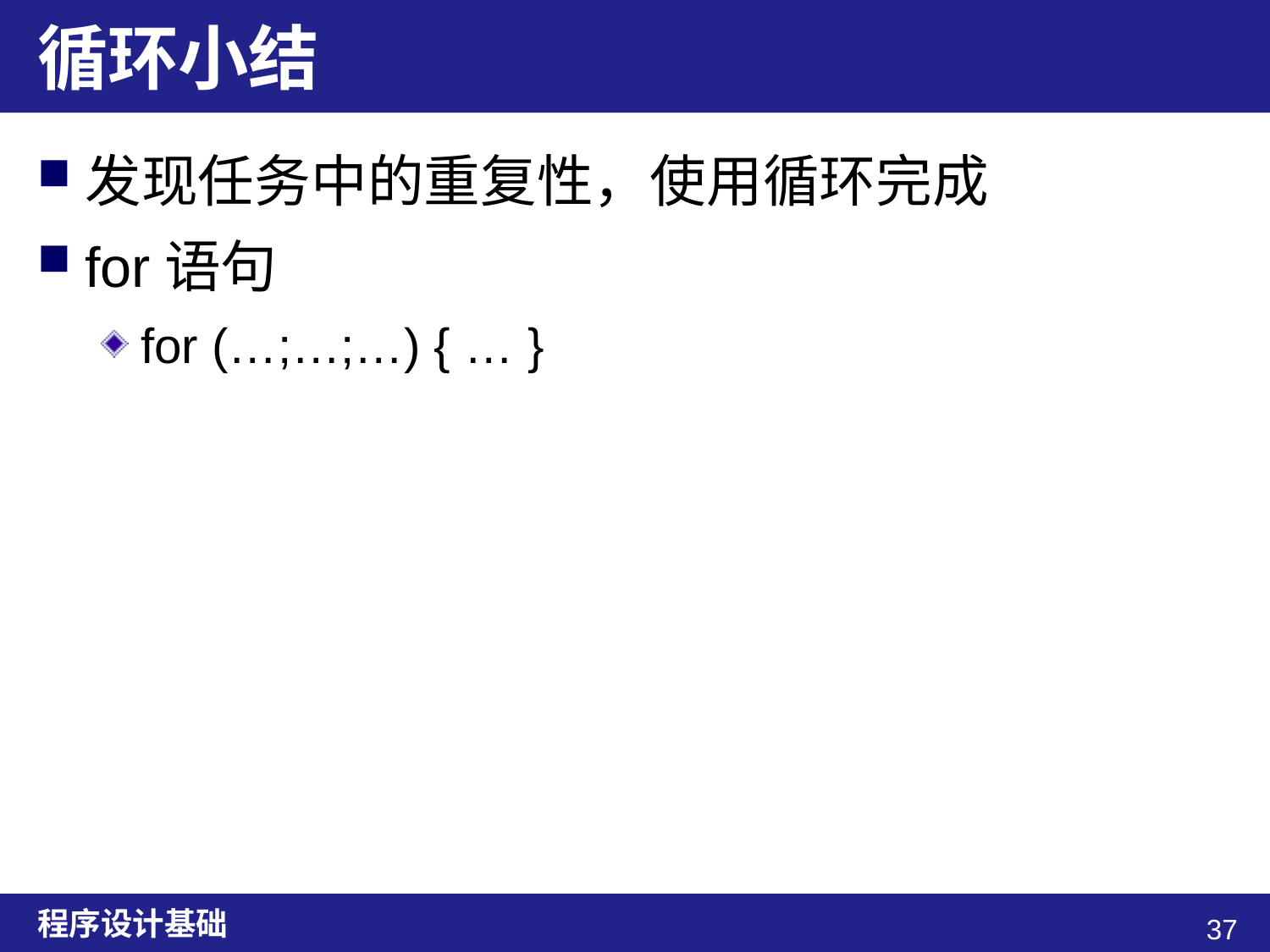

# 循环小结
发现任务中的重复性，使用循环完成
for语句
for (…;…;…) { … }